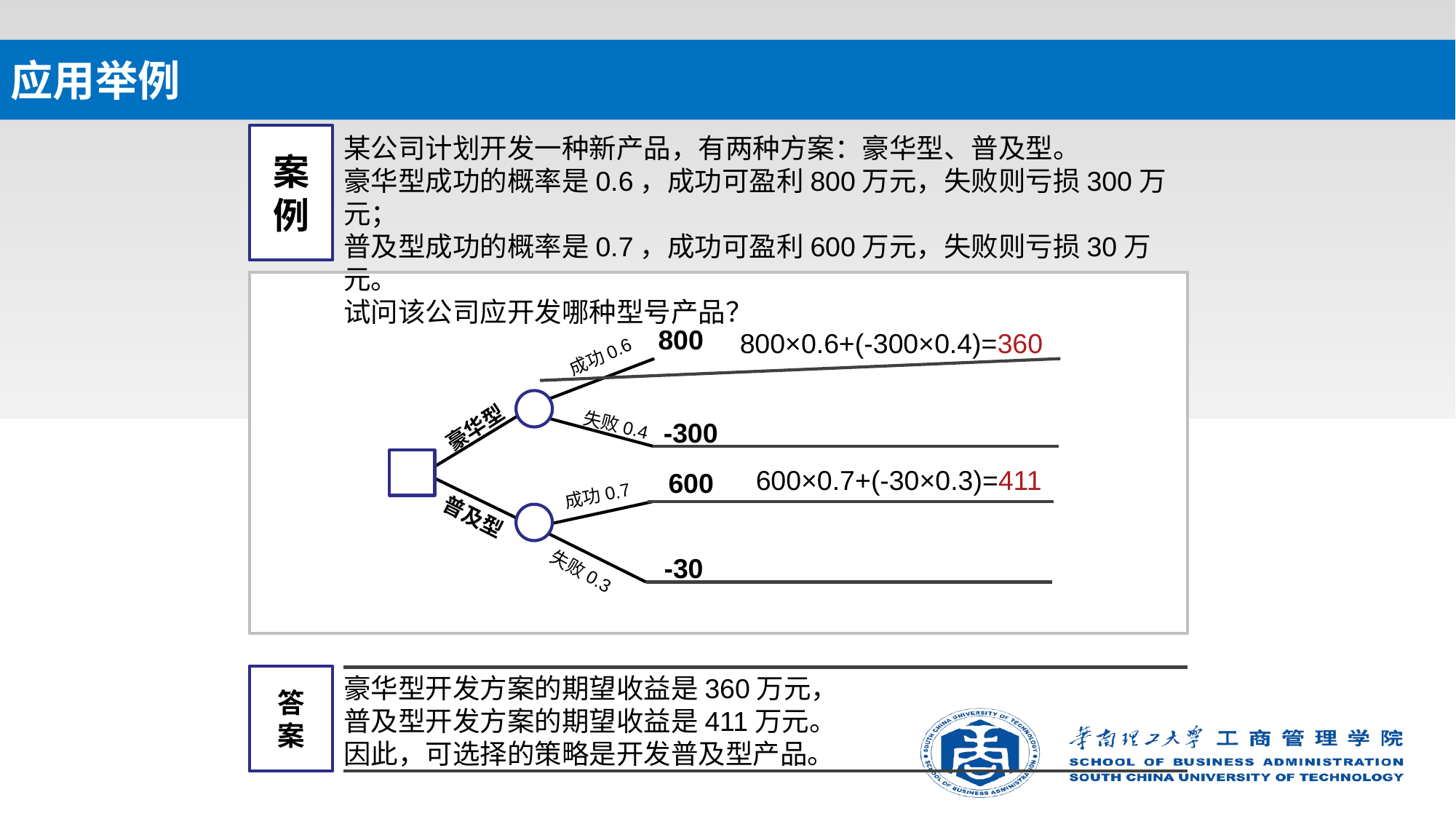

# 应用举例
案
例
某公司计划开发一种新产品，有两种方案：豪华型、普及型。
豪华型成功的概率是0.6，成功可盈利800万元，失败则亏损300万元；
普及型成功的概率是0.7，成功可盈利600万元，失败则亏损30万元。
试问该公司应开发哪种型号产品？

800
800×0.6+(-300×0.4)=360
成功0.6

豪华型

-300

失败0.4

600×0.7+(-30×0.3)=411
600
成功0.7

普及型

-30
失败0.3
豪华型开发方案的期望收益是360万元，
普及型开发方案的期望收益是411万元。
因此，可选择的策略是开发普及型产品。
答
案